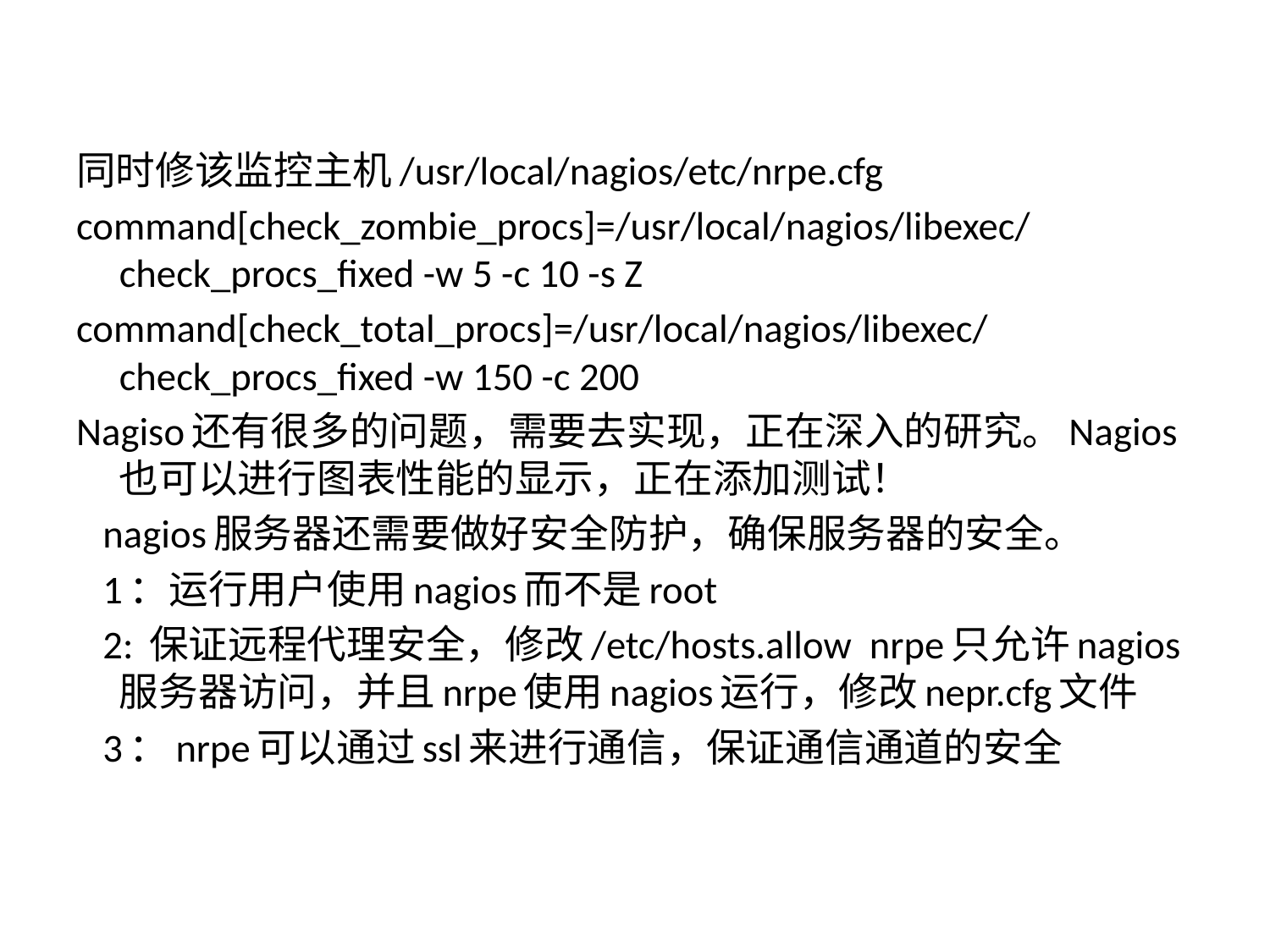

#
同时修该监控主机/usr/local/nagios/etc/nrpe.cfg
command[check_zombie_procs]=/usr/local/nagios/libexec/check_procs_fixed -w 5 -c 10 -s Z
command[check_total_procs]=/usr/local/nagios/libexec/check_procs_fixed -w 150 -c 200
Nagiso还有很多的问题，需要去实现，正在深入的研究。Nagios也可以进行图表性能的显示，正在添加测试！
   nagios服务器还需要做好安全防护，确保服务器的安全。
   1：运行用户使用nagios而不是root
   2: 保证远程代理安全，修改/etc/hosts.allow  nrpe只允许nagios服务器访问，并且nrpe使用nagios运行，修改nepr.cfg文件
   3：nrpe可以通过ssl来进行通信，保证通信通道的安全